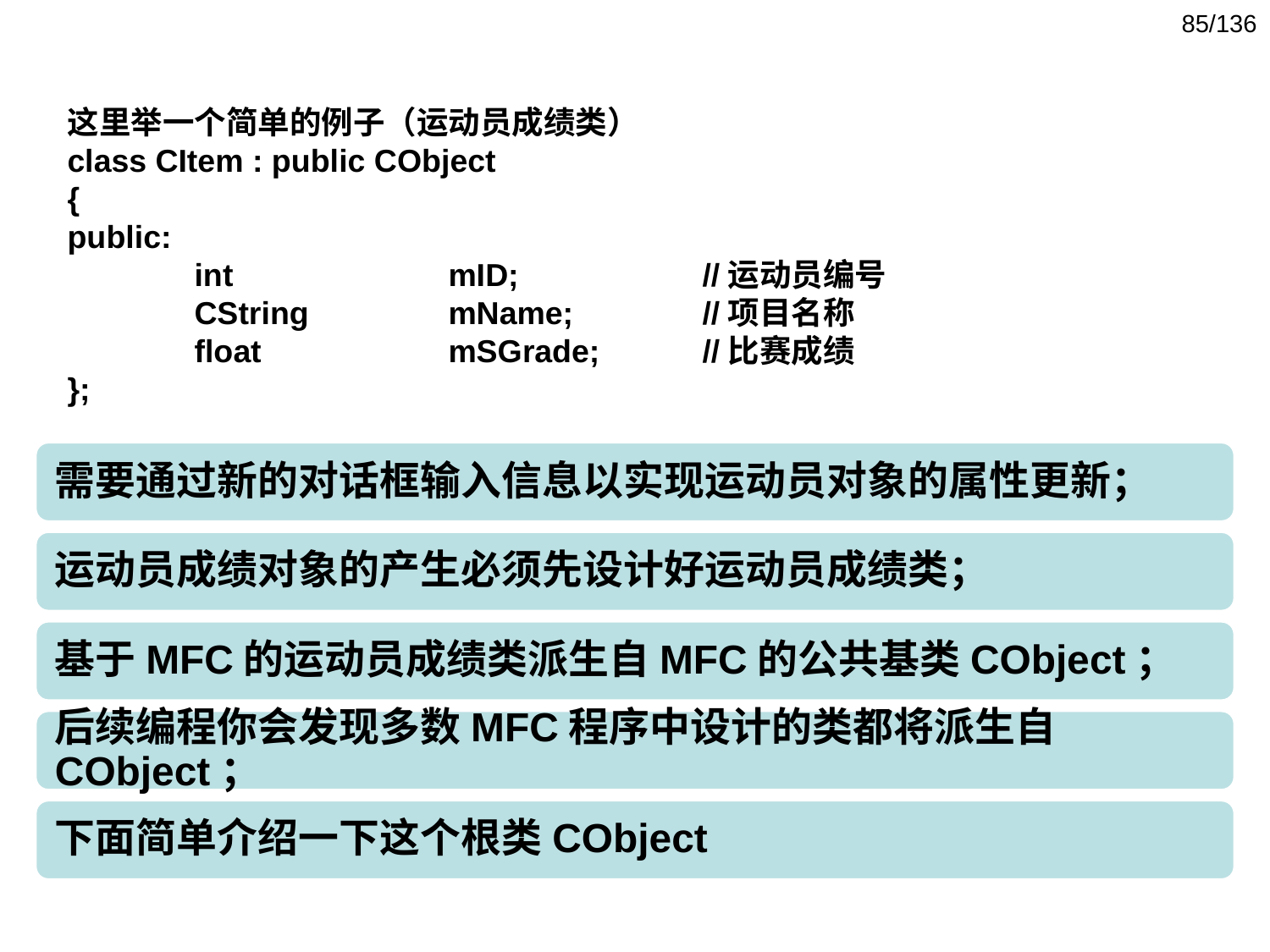

85/136
这里举一个简单的例子（运动员成绩类）
class CItem : public CObject
{
public:
	int    		mID;		//运动员编号
	CString  	mName;		//项目名称
	float       	mSGrade;	//比赛成绩
};
需要通过新的对话框输入信息以实现运动员对象的属性更新；
运动员成绩对象的产生必须先设计好运动员成绩类；
基于MFC的运动员成绩类派生自MFC的公共基类CObject；
后续编程你会发现多数MFC程序中设计的类都将派生自CObject；
下面简单介绍一下这个根类CObject